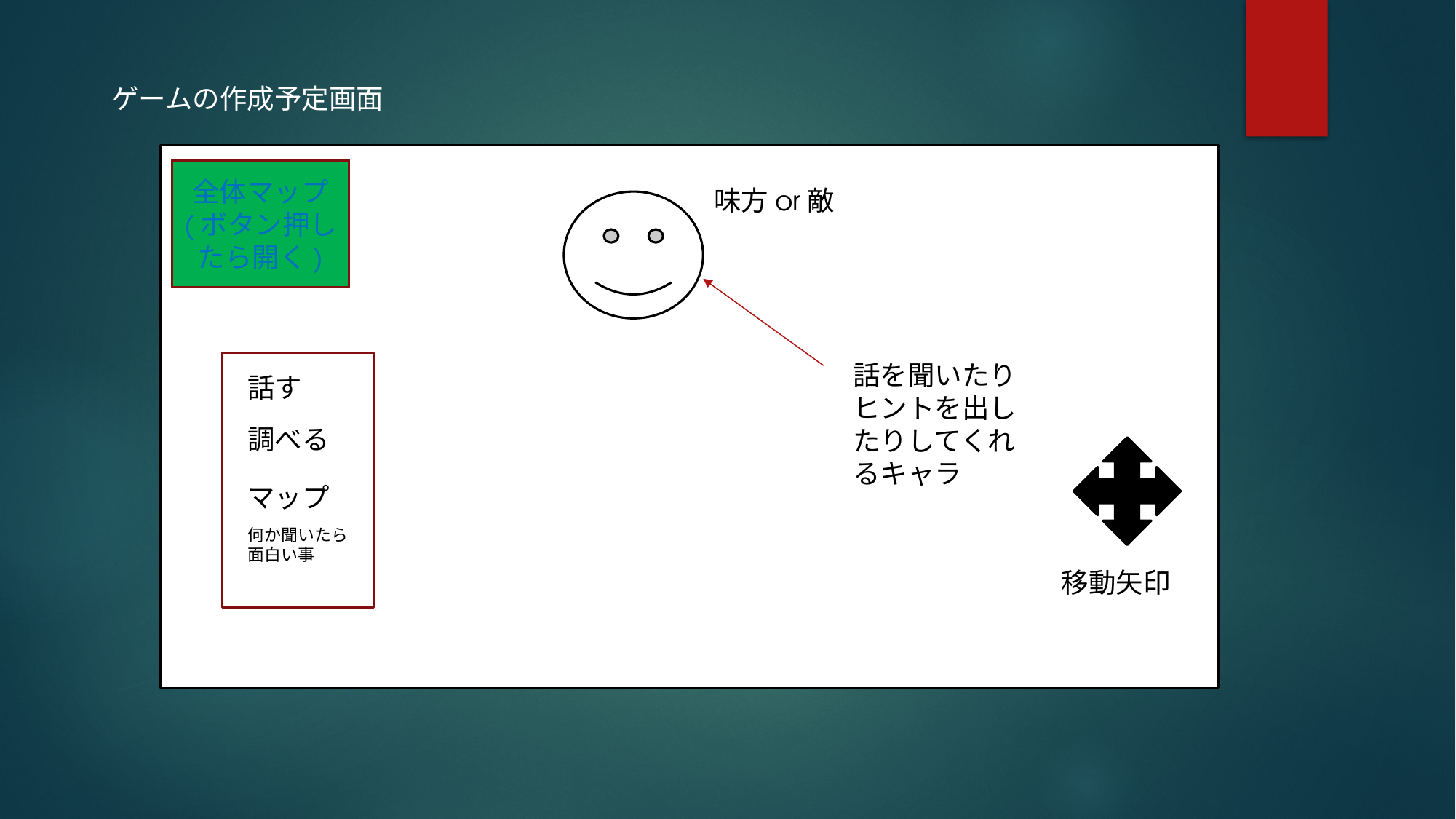

ゲームの作成予定画面

全体マップ
(ボタン押したら開く)
味方or敵

話を聞いたり
ヒントを出したりしてくれるキャラ
話す
調べる

マップ
何か聞いたら面白い事
移動矢印